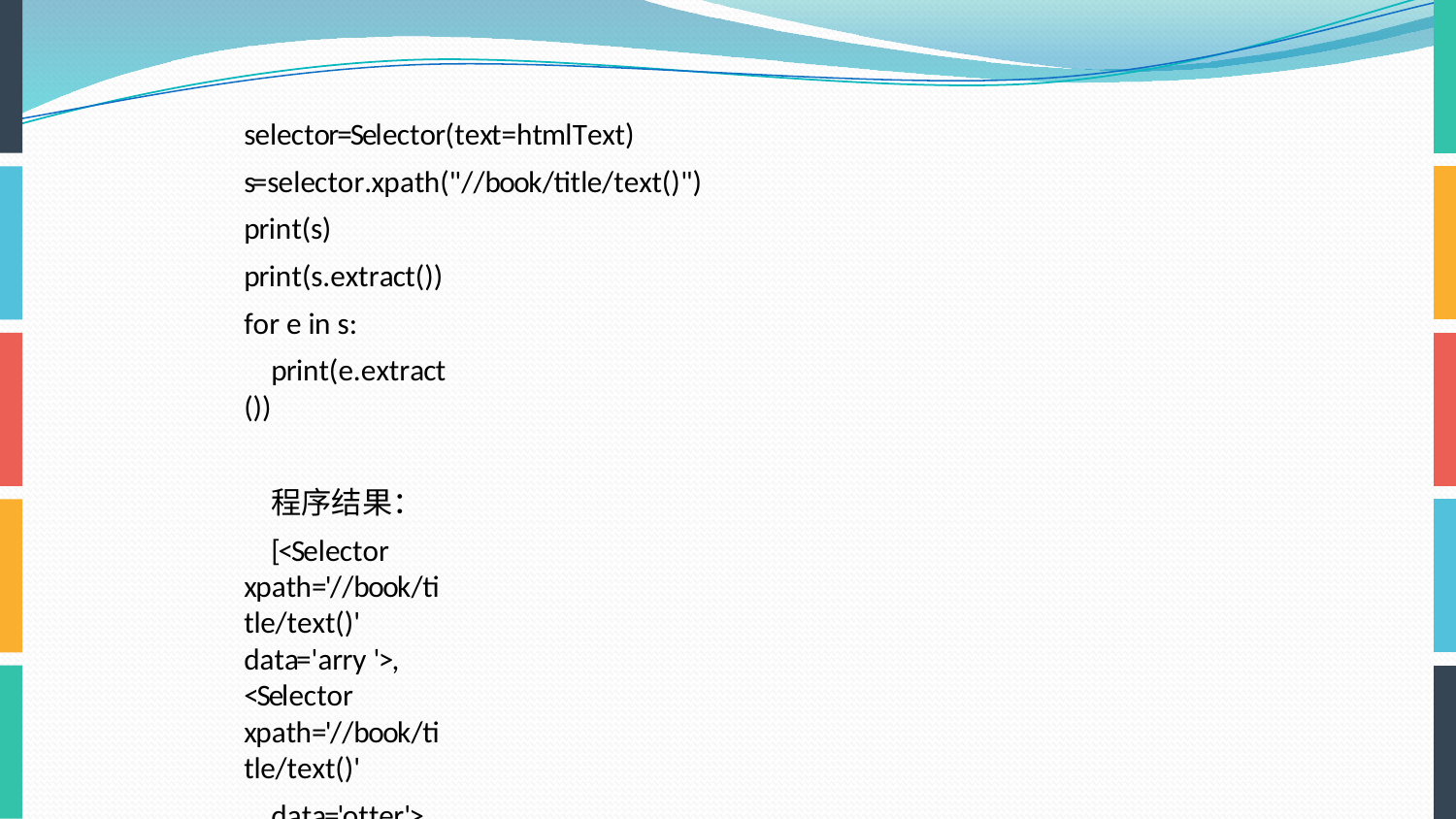

selector=Selector(text=htmlText) s=selector.xpath("//book/title/text()") print(s)
print(s.extract()) for e in s:
print(e.extract())

程序结果：
[<Selector xpath='//book/title/text()' data='arry '>, <Selector xpath='//book/title/text()'
data='otter'>] ['arry ', 'otter'] arry
otter
由此可见<title>中的文本值包含arry与otter两个。